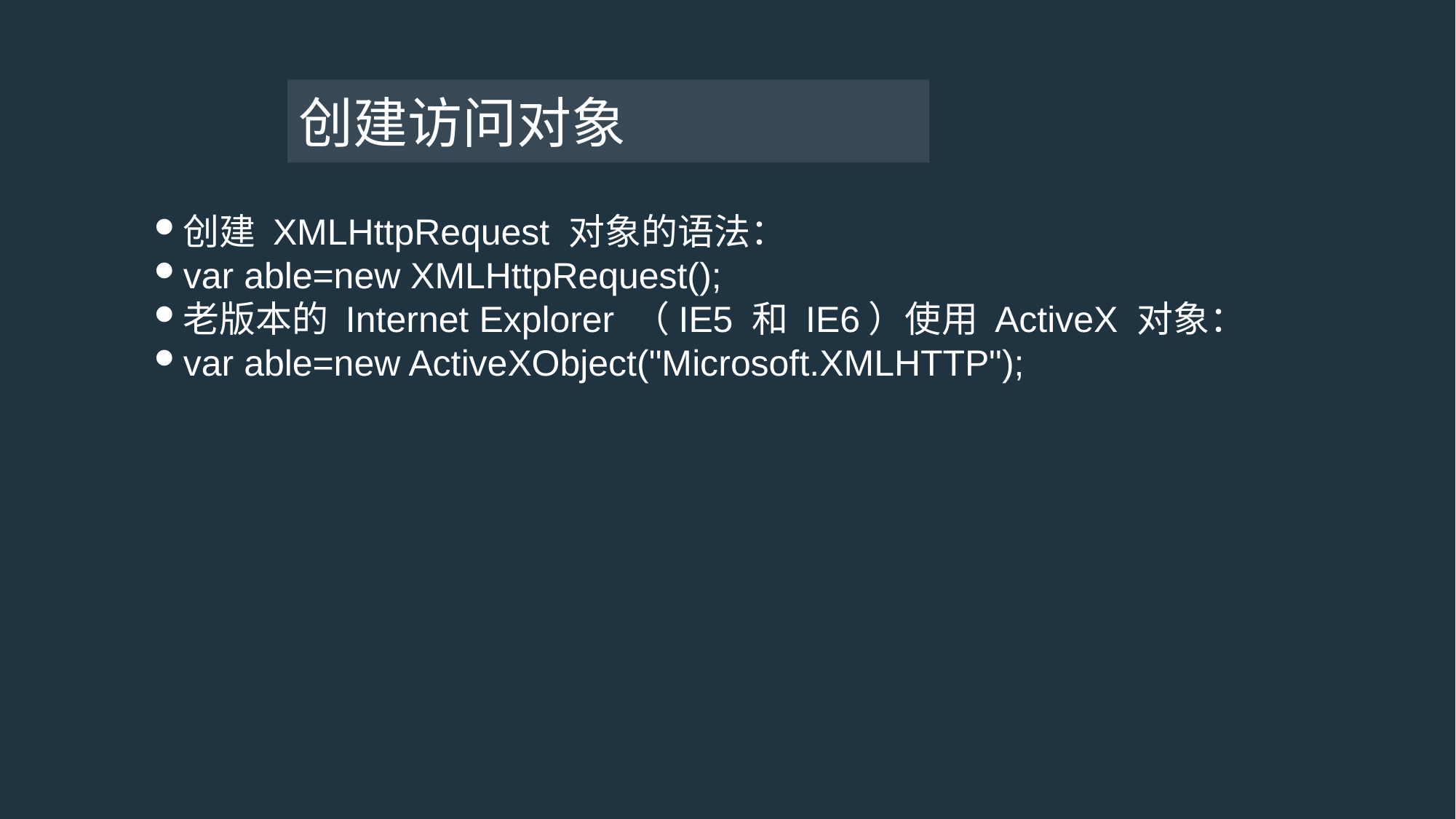

# 创建访问对象
创建 XMLHttpRequest 对象的语法：
var able=new XMLHttpRequest();
老版本的 Internet Explorer （IE5 和 IE6）使用 ActiveX 对象：
var able=new ActiveXObject("Microsoft.XMLHTTP");